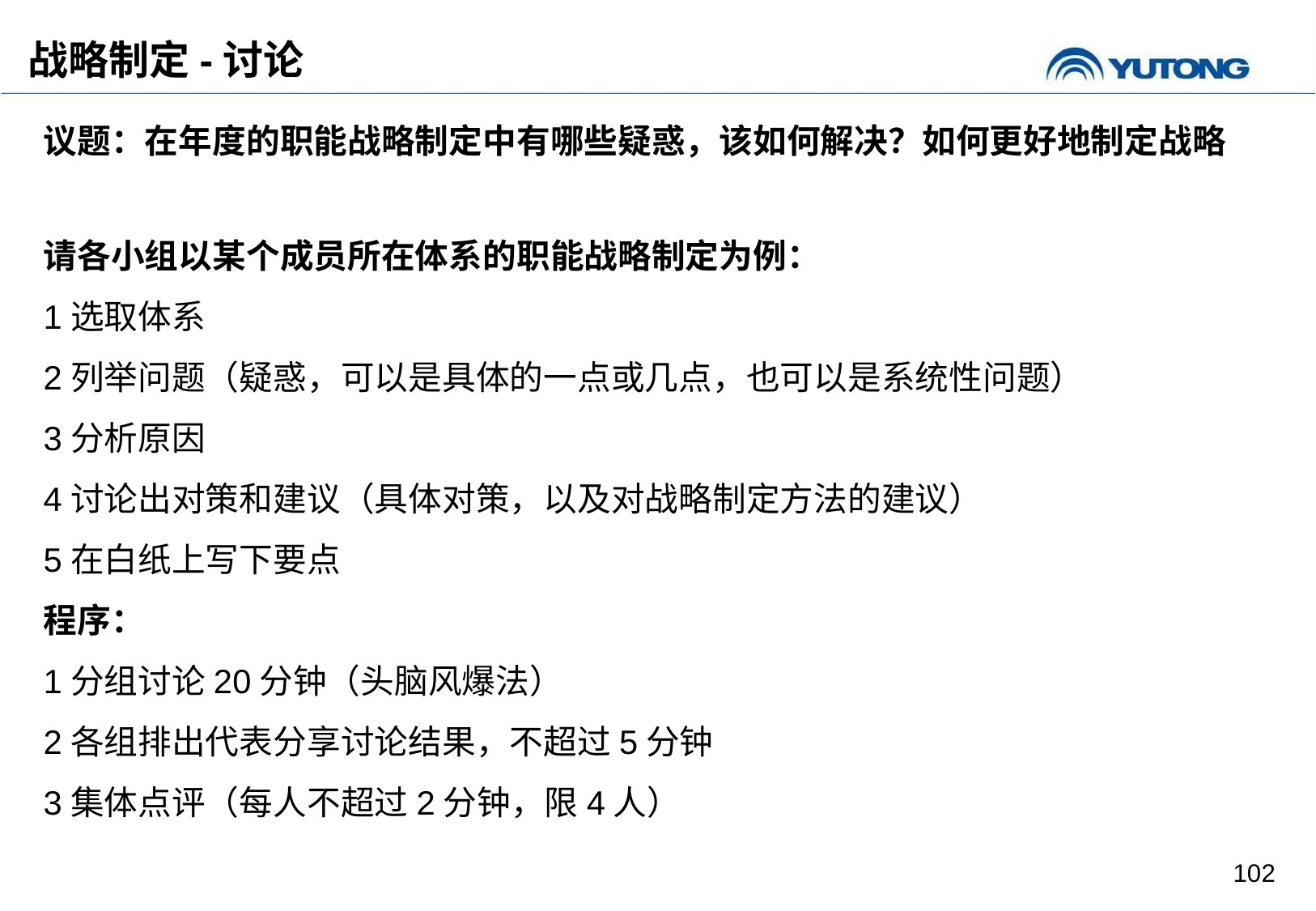

战略制定-讨论
议题：在年度的职能战略制定中有哪些疑惑，该如何解决？如何更好地制定战略

请各小组以某个成员所在体系的职能战略制定为例：
1选取体系
2列举问题（疑惑，可以是具体的一点或几点，也可以是系统性问题）
3分析原因
4讨论出对策和建议（具体对策，以及对战略制定方法的建议）
5在白纸上写下要点
程序：
1分组讨论20分钟（头脑风爆法）
2各组排出代表分享讨论结果，不超过5分钟
3集体点评（每人不超过2分钟，限4人）
102